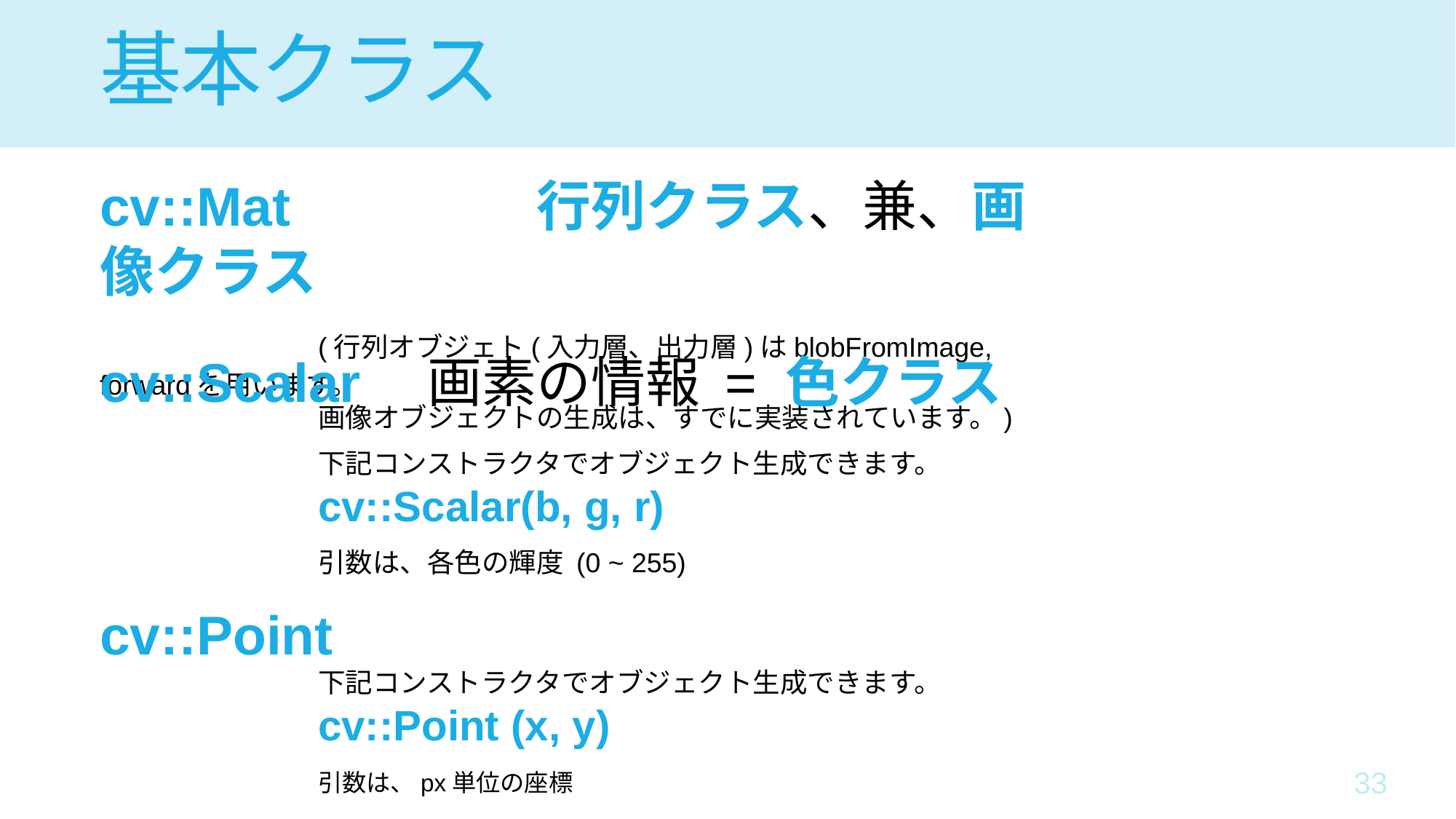

# 基本クラス
cv::Mat			行列クラス、兼、画像クラス
		(行列オブジェト(入力層、出力層)はblobFromImage, forwardを用います。
		画像オブジェクトの生成は、すでに実装されています。)
cv::Scalar	画素の情報 = 色クラス

		下記コンストラクタでオブジェクト生成できます。
		cv::Scalar(b, g, r)
 		引数は、各色の輝度 (0 ~ 255)
cv::Point
		下記コンストラクタでオブジェクト生成できます。
		cv::Point (x, y)
		引数は、px単位の座標